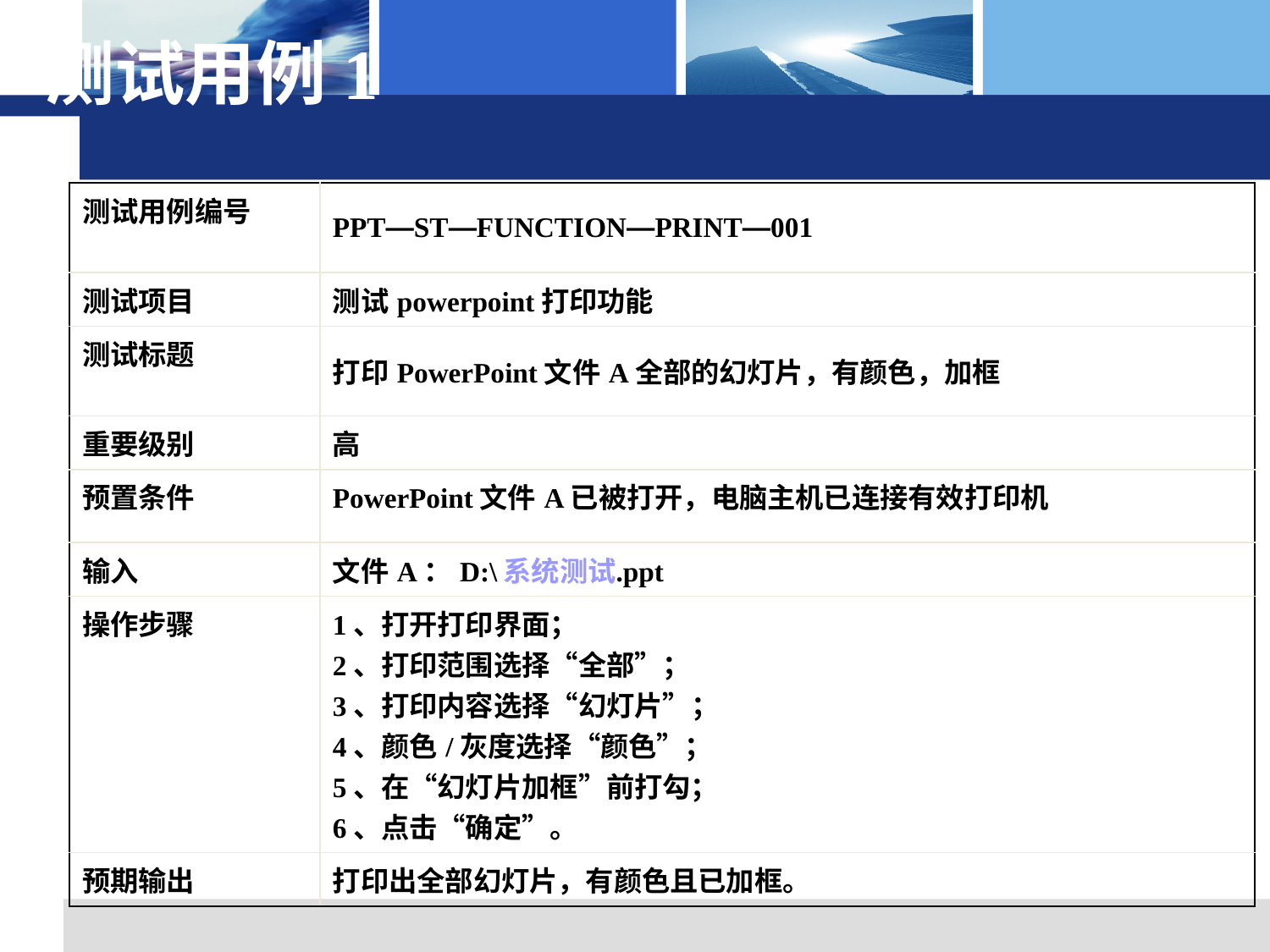

# 测试用例1
| 测试用例编号 | PPT—ST—FUNCTION—PRINT—001 |
| --- | --- |
| 测试项目 | 测试powerpoint打印功能 |
| 测试标题 | 打印PowerPoint文件A全部的幻灯片，有颜色，加框 |
| 重要级别 | 高 |
| 预置条件 | PowerPoint文件A已被打开，电脑主机已连接有效打印机 |
| 输入 | 文件A：D:\系统测试.ppt |
| 操作步骤 | 1、打开打印界面； 2、打印范围选择“全部”； 3、打印内容选择“幻灯片”； 4、颜色/灰度选择“颜色”； 5、在“幻灯片加框”前打勾； 6、点击“确定”。 |
| 预期输出 | 打印出全部幻灯片，有颜色且已加框。 |